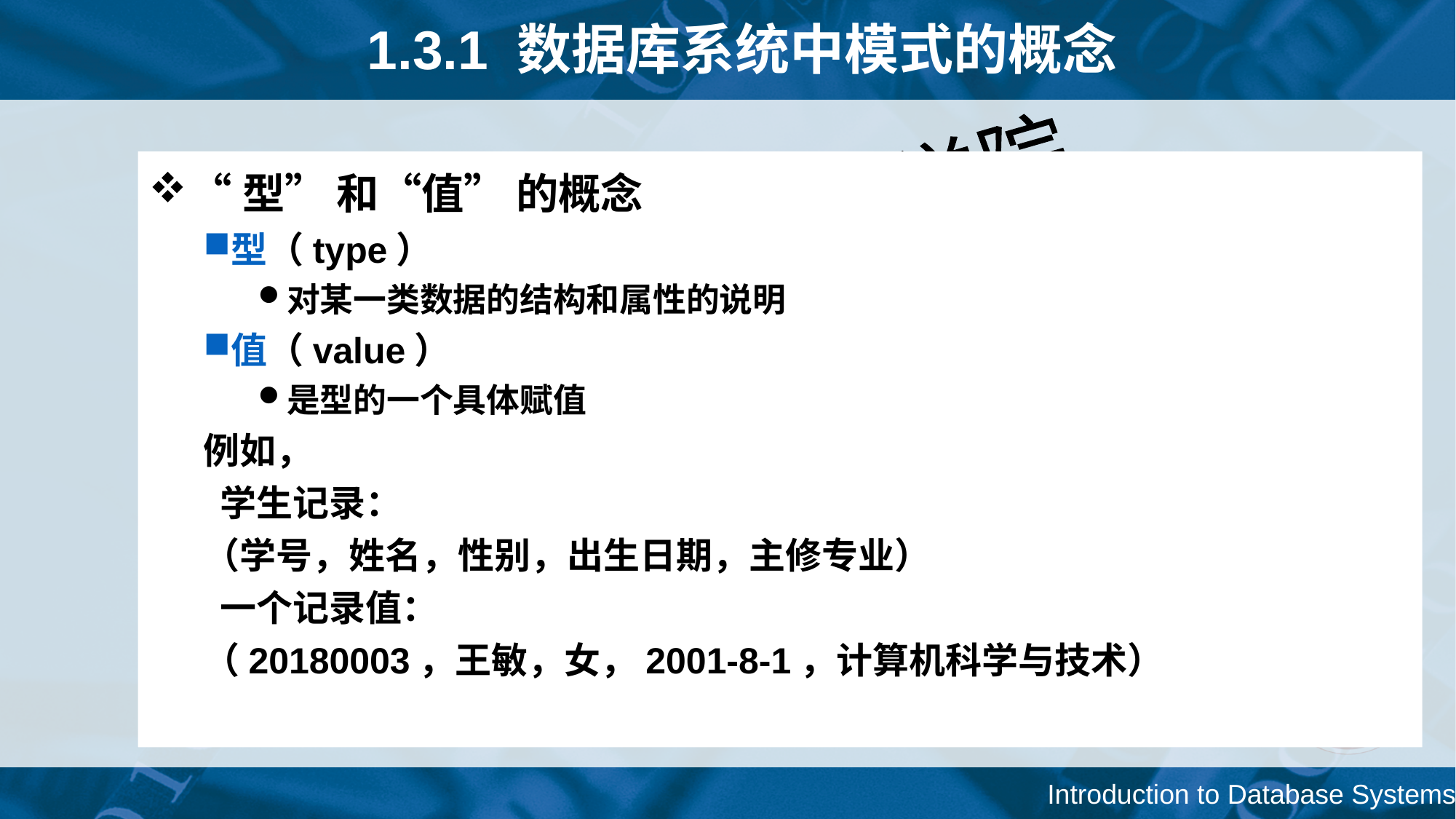

# 1.3.1 数据库系统中模式的概念
“型” 和“值” 的概念
型（type）
对某一类数据的结构和属性的说明
值（value）
是型的一个具体赋值
例如，
 学生记录：
（学号，姓名，性别，出生日期，主修专业）
 一个记录值：
（20180003，王敏，女，2001-8-1，计算机科学与技术）